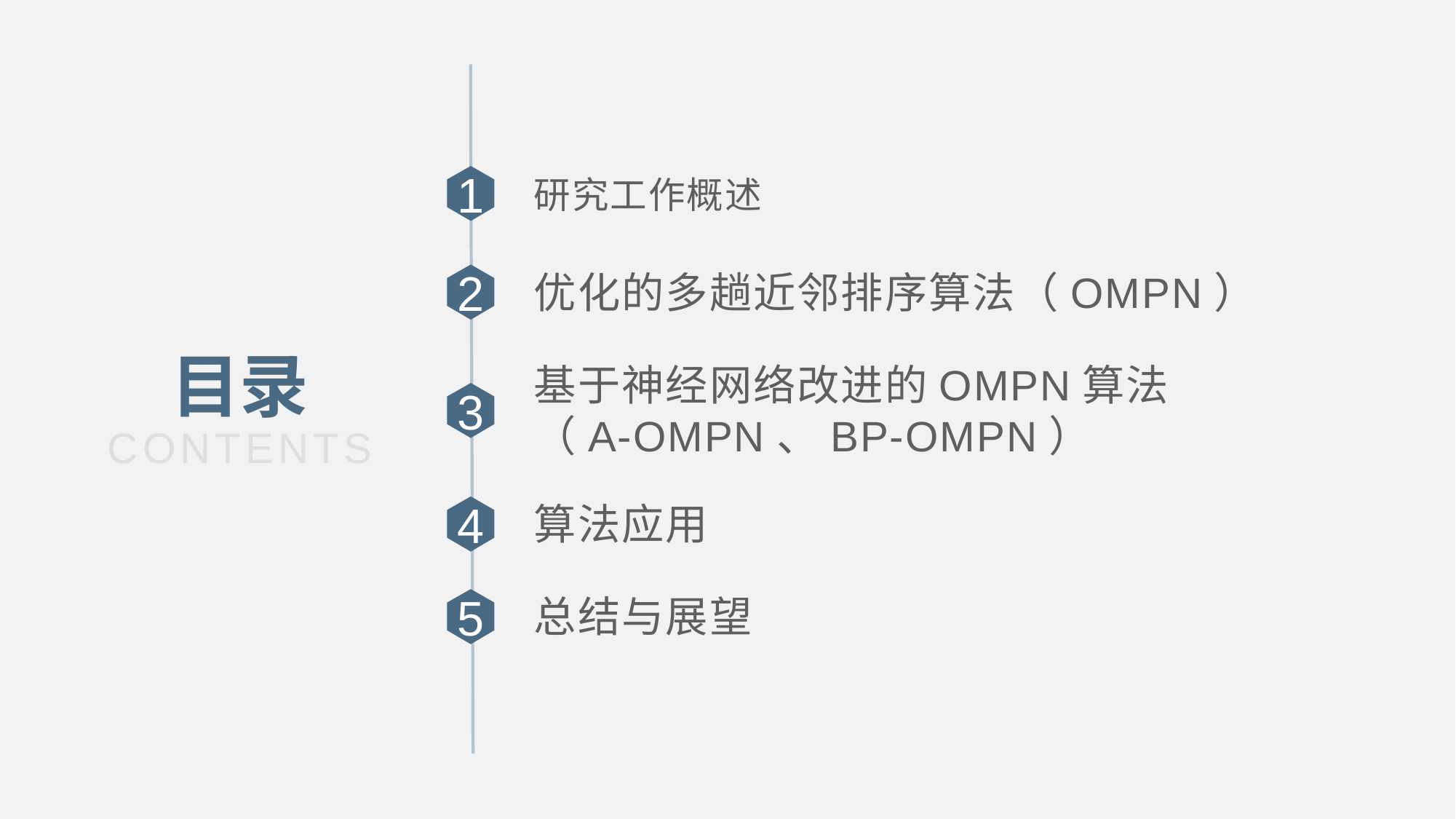

研究工作概述
1
优化的多趟近邻排序算法（OMPN）
2
目录
基于神经网络改进的OMPN算法
（A-OMPN、BP-OMPN）
3
CONTENTS
算法应用
4
总结与展望
5